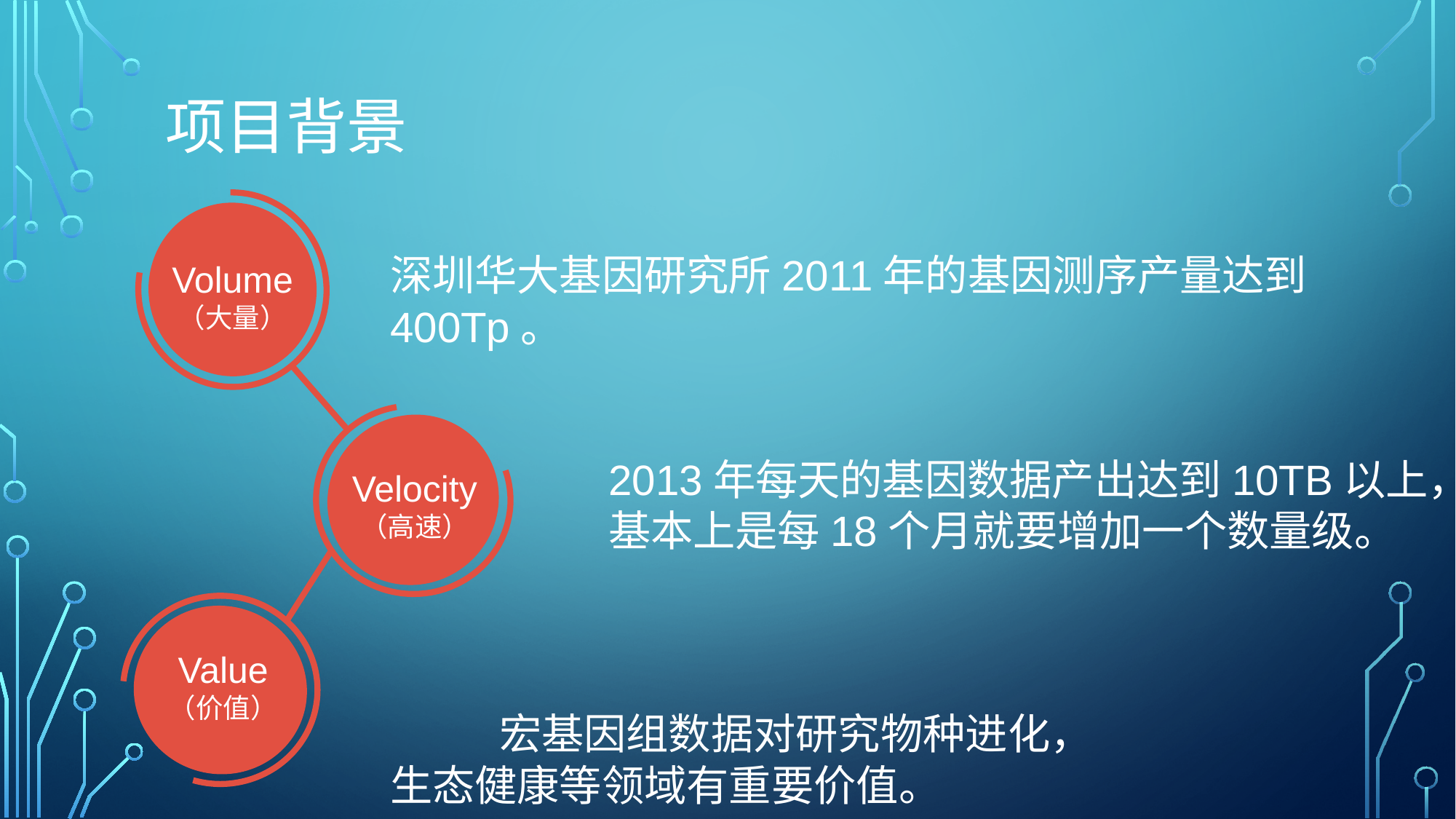

# 项目背景

Volume
（大量）
深圳华大基因研究所2011年的基因测序产量达到400Tp。

		2013年每天的基因数据产出达到10TB以上，
	    	基本上是每18个月就要增加一个数量级。

	宏基因组数据对研究物种进化，
生态健康等领域有重要价值。

Velocity
（高速）

Value
（价值）